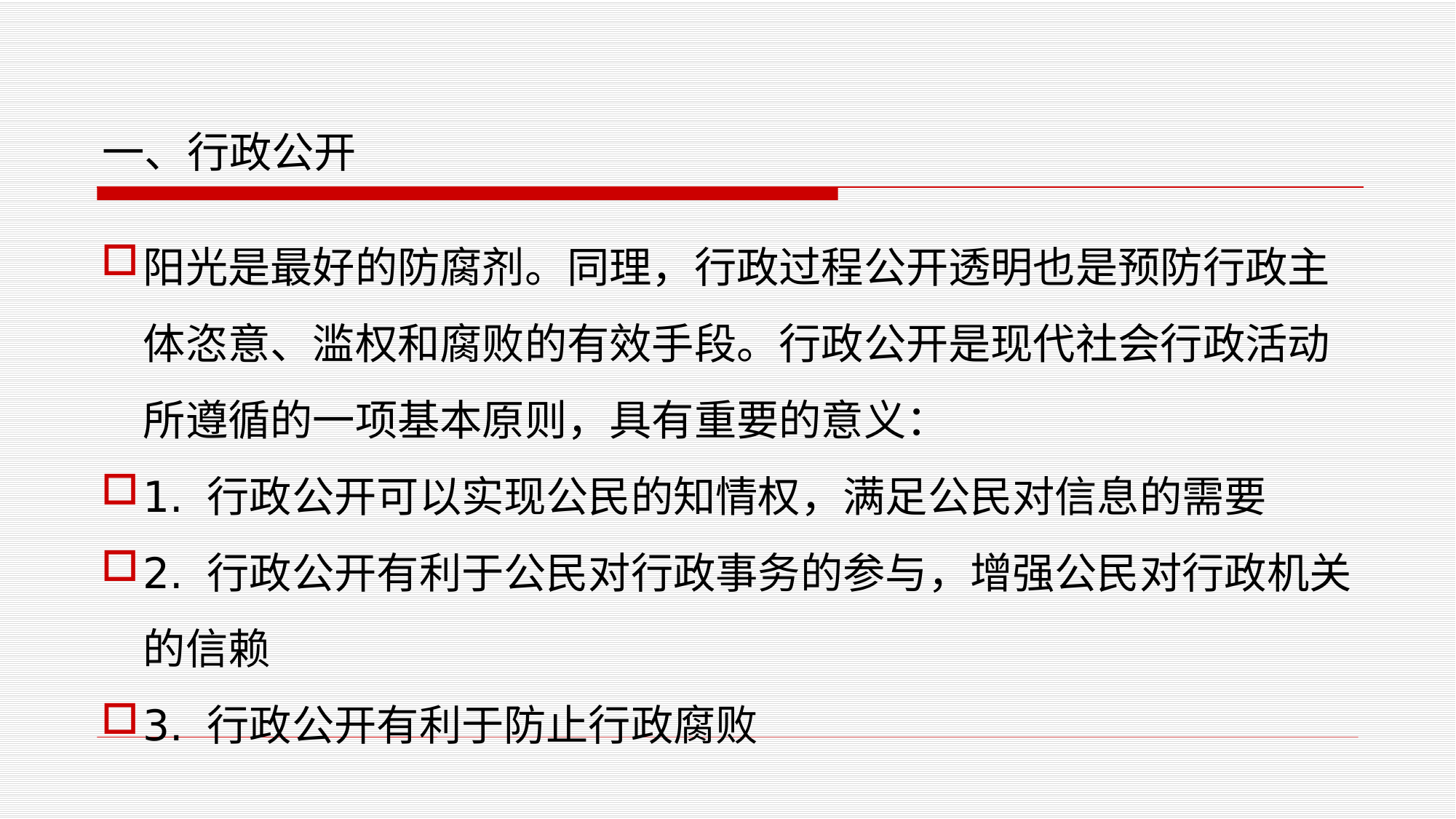

# 一、行政公开
阳光是最好的防腐剂。同理，行政过程公开透明也是预防行政主体恣意、滥权和腐败的有效手段。行政公开是现代社会行政活动所遵循的一项基本原则，具有重要的意义：
1. 行政公开可以实现公民的知情权，满足公民对信息的需要
2. 行政公开有利于公民对行政事务的参与，增强公民对行政机关的信赖
3. 行政公开有利于防止行政腐败